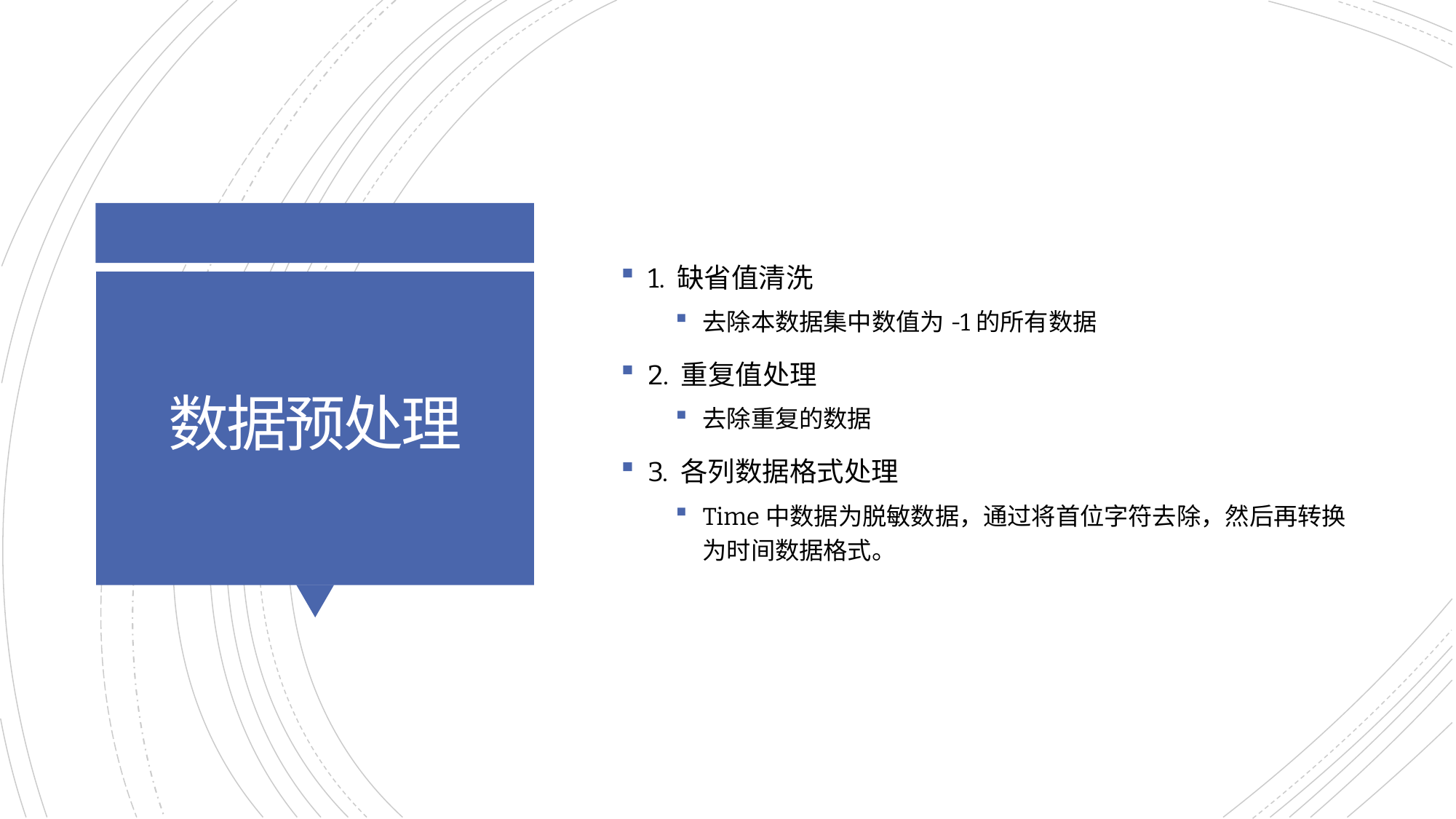

1. 缺省值清洗
去除本数据集中数值为-1的所有数据
2. 重复值处理
去除重复的数据
3. 各列数据格式处理
Time中数据为脱敏数据，通过将首位字符去除，然后再转换为时间数据格式。
# 数据预处理